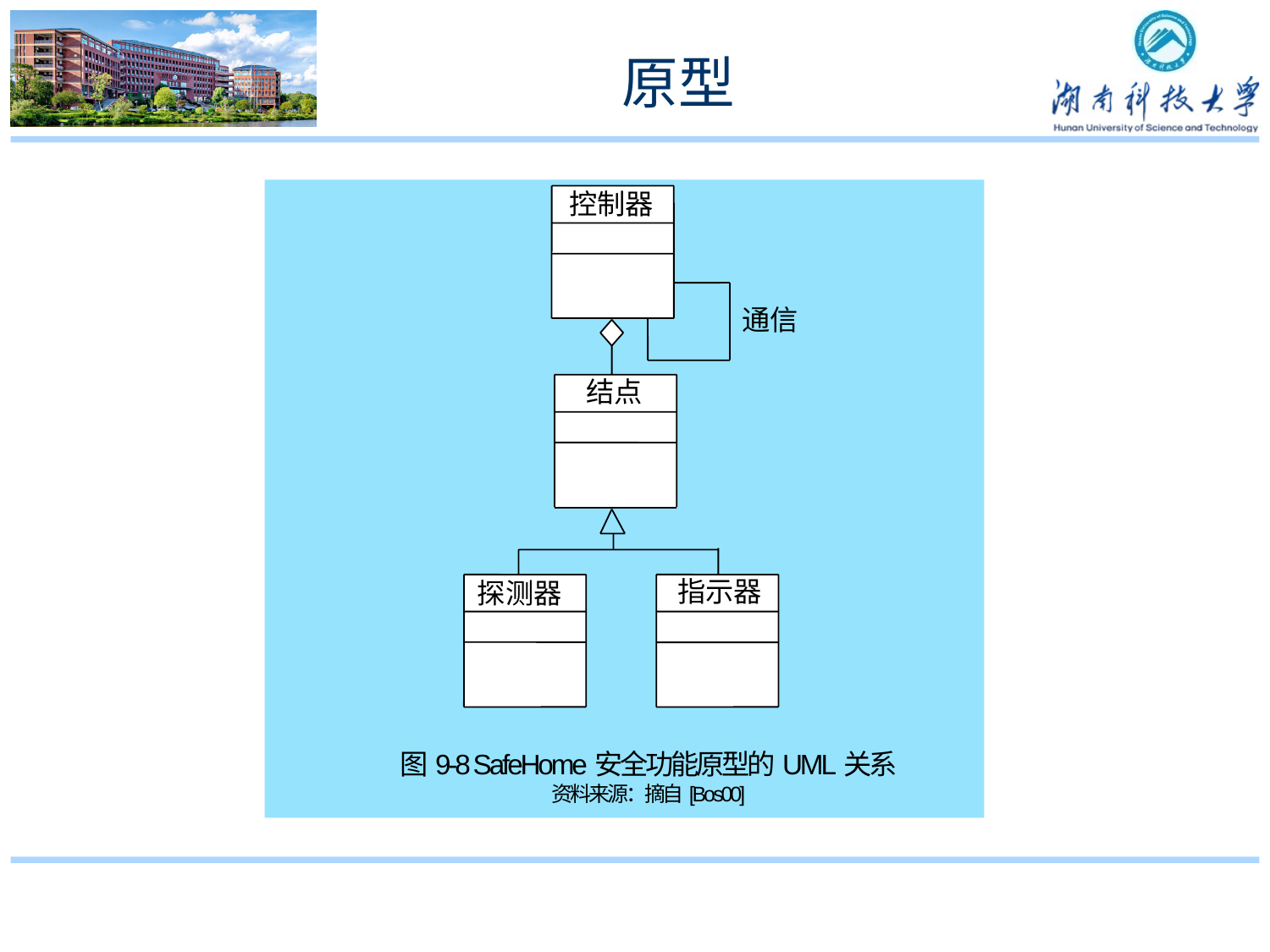

# 原型

控制器

通信

结点

指示器
探测器

图9-8 SafeHome安全功能原型的UML关系
资料来源：摘自[Bos00]
13